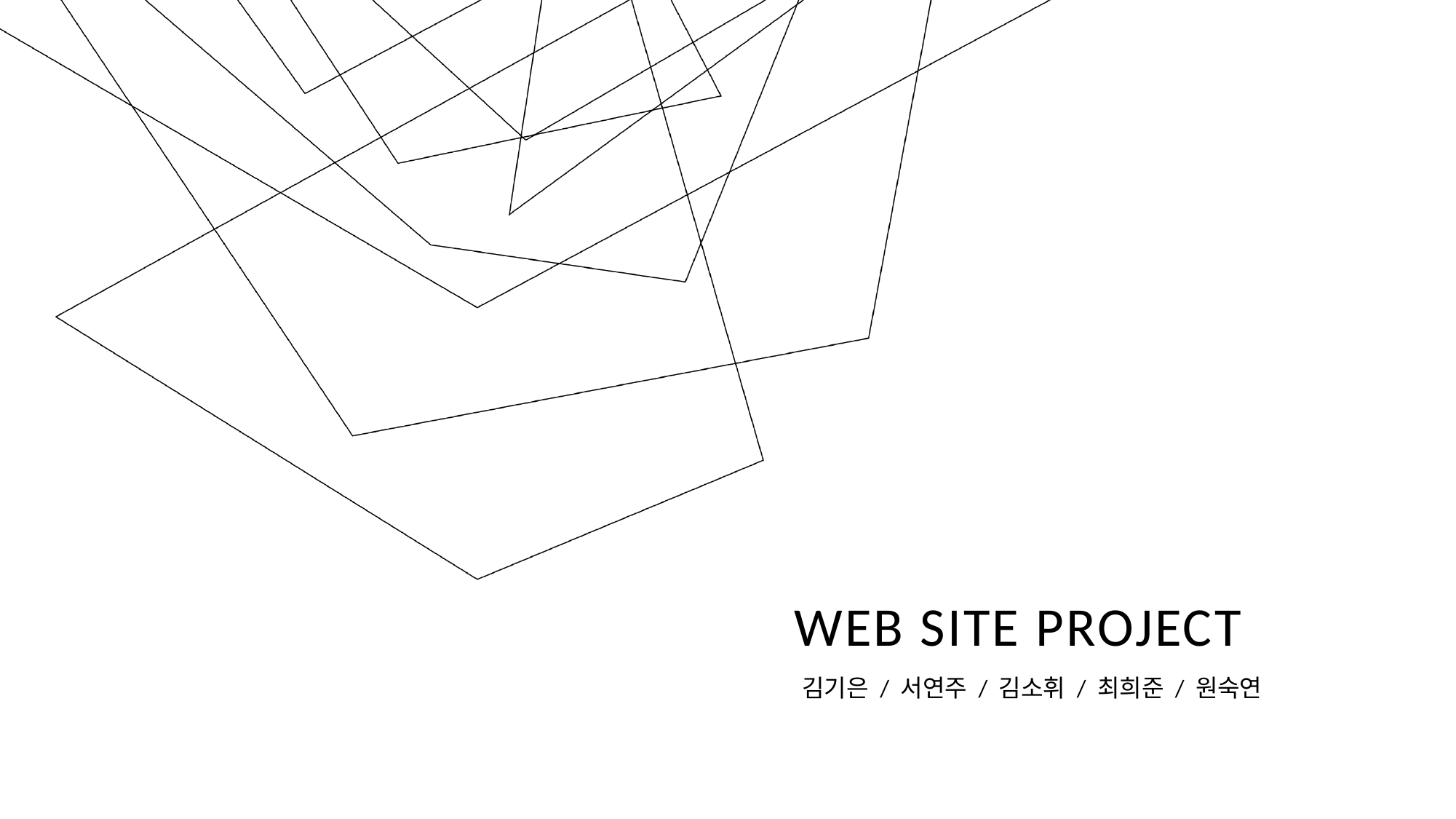

# Web site project
김기은 / 서연주 / 김소휘 / 최희준 / 원숙연